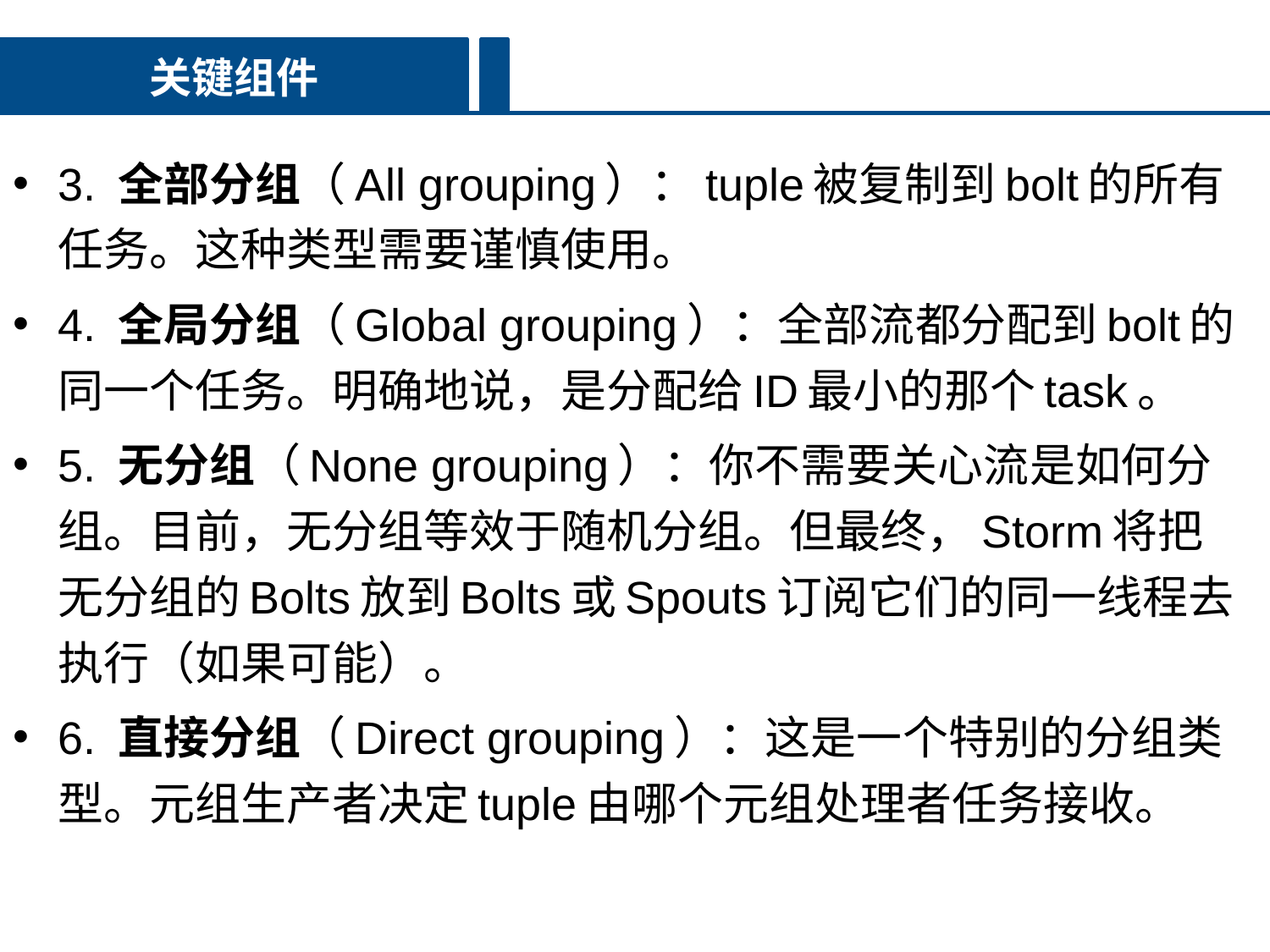

关键组件

3. 全部分组（All grouping）：tuple被复制到bolt的所有任务。这种类型需要谨慎使用。
4. 全局分组（Global grouping）：全部流都分配到bolt的同一个任务。明确地说，是分配给ID最小的那个task。
5. 无分组（None grouping）：你不需要关心流是如何分组。目前，无分组等效于随机分组。但最终，Storm将把无分组的Bolts放到Bolts或Spouts订阅它们的同一线程去执行（如果可能）。
6. 直接分组（Direct grouping）：这是一个特别的分组类型。元组生产者决定tuple由哪个元组处理者任务接收。